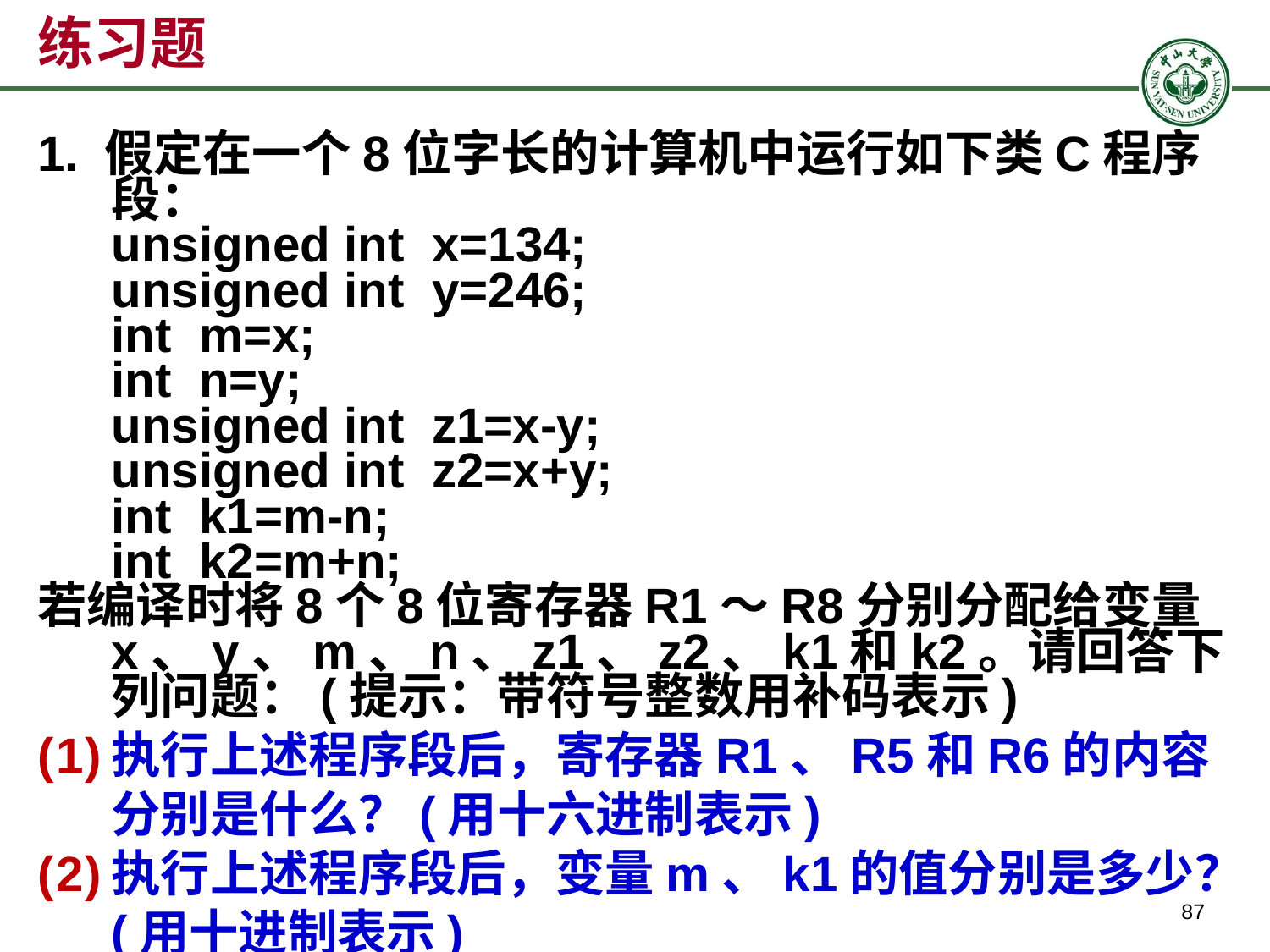

# 练习题
1. 假定在一个8位字长的计算机中运行如下类C程序段：
	unsigned int  x=134;
	unsigned int  y=246;
	int  m=x;
	int  n=y;
	unsigned int  z1=x-y;
	unsigned int  z2=x+y;
	int  k1=m-n;
	int  k2=m+n;
若编译时将8个8位寄存器R1～R8分别分配给变量x、y、m、n、z1、z2、k1和k2。请回答下列问题：(提示：带符号整数用补码表示)
执行上述程序段后，寄存器R1、R5和R6的内容分别是什么？(用十六进制表示)
执行上述程序段后，变量m、k1的值分别是多少？(用十进制表示)